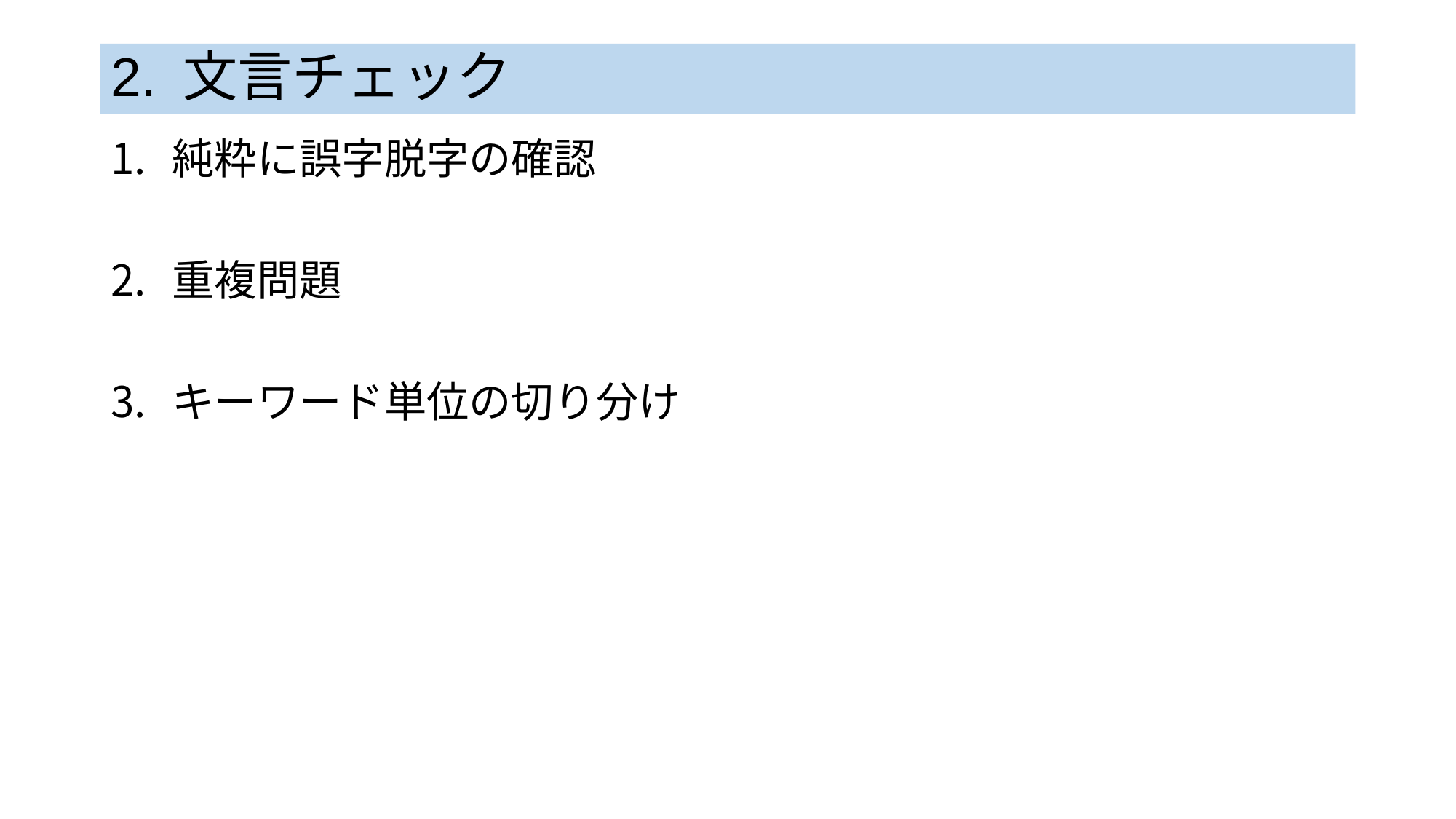

# 2. 文言チェック
純粋に誤字脱字の確認

重複問題

キーワード単位の切り分け